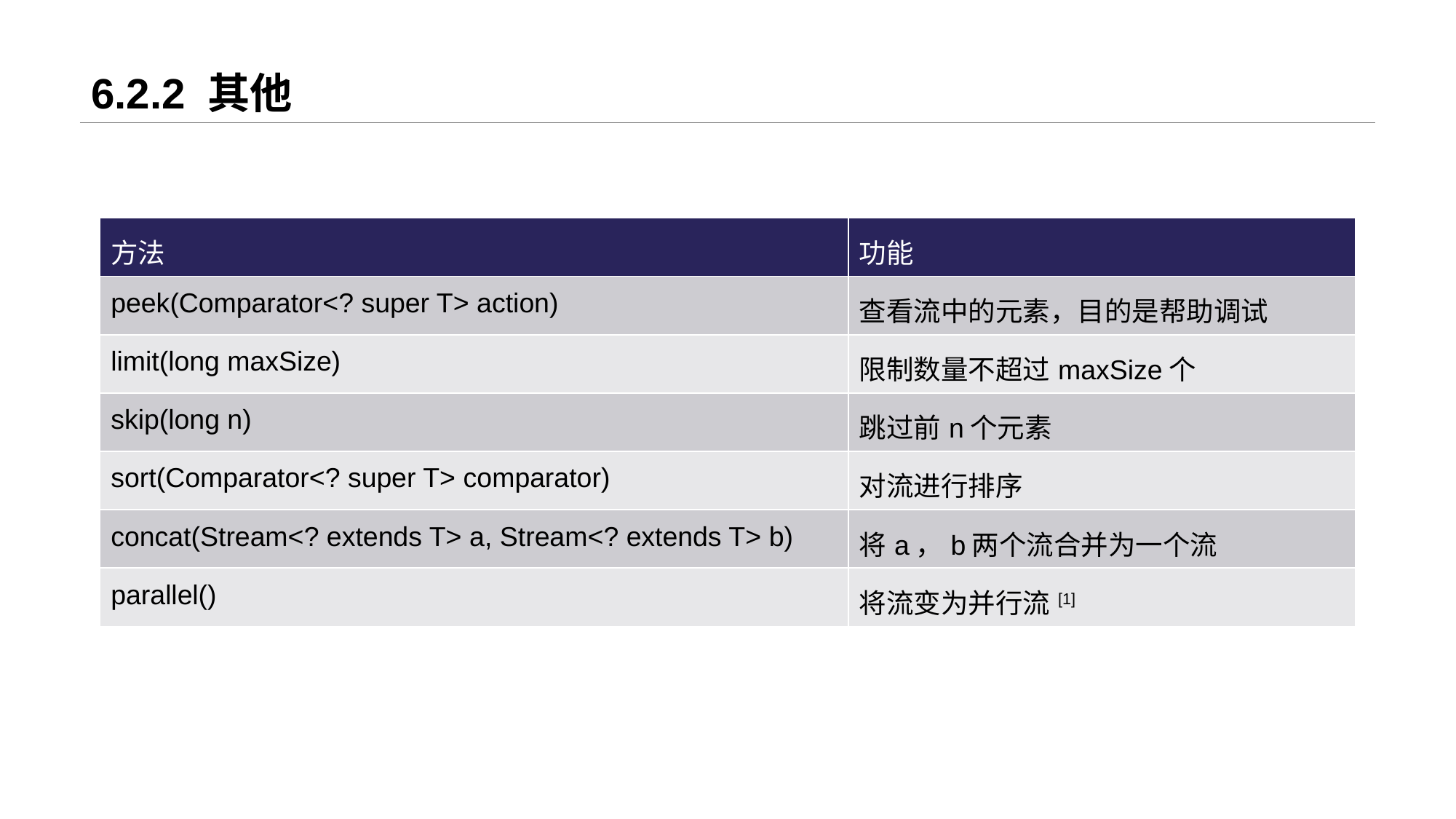

# 6.2.2 其他
| 方法 | 功能 |
| --- | --- |
| peek(Comparator<? super T> action) | 查看流中的元素，目的是帮助调试 |
| limit(long maxSize) | 限制数量不超过maxSize个 |
| skip(long n) | 跳过前n个元素 |
| sort(Comparator<? super T> comparator) | 对流进行排序 |
| concat(Stream<? extends T> a, Stream<? extends T> b) | 将a，b两个流合并为一个流 |
| parallel() | 将流变为并行流[1] |